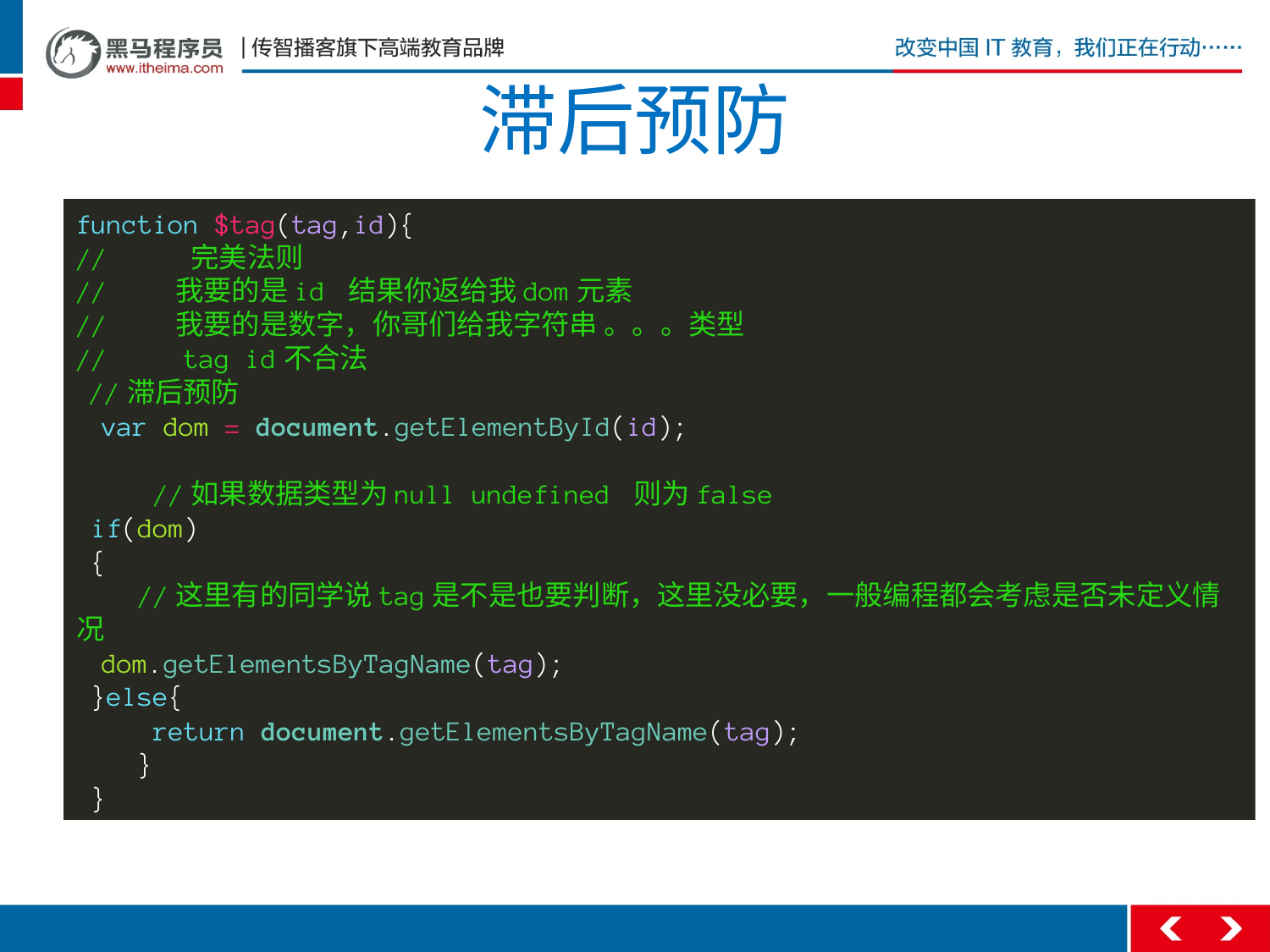

# 滞后预防
function $tag(tag,id){
//     完美法则
//    我要的是id 结果你返给我dom元素
//    我要的是数字，你哥们给我字符串 。。。类型
//     tag id不合法
 //滞后预防
   var dom = document.getElementById(id);
     //如果数据类型为null undefined 则为false
 if(dom)
 {
    //这里有的同学说tag是不是也要判断，这里没必要，一般编程都会考虑是否未定义情况
   dom.getElementsByTagName(tag);
 }else{
     return document.getElementsByTagName(tag);
    }
 }